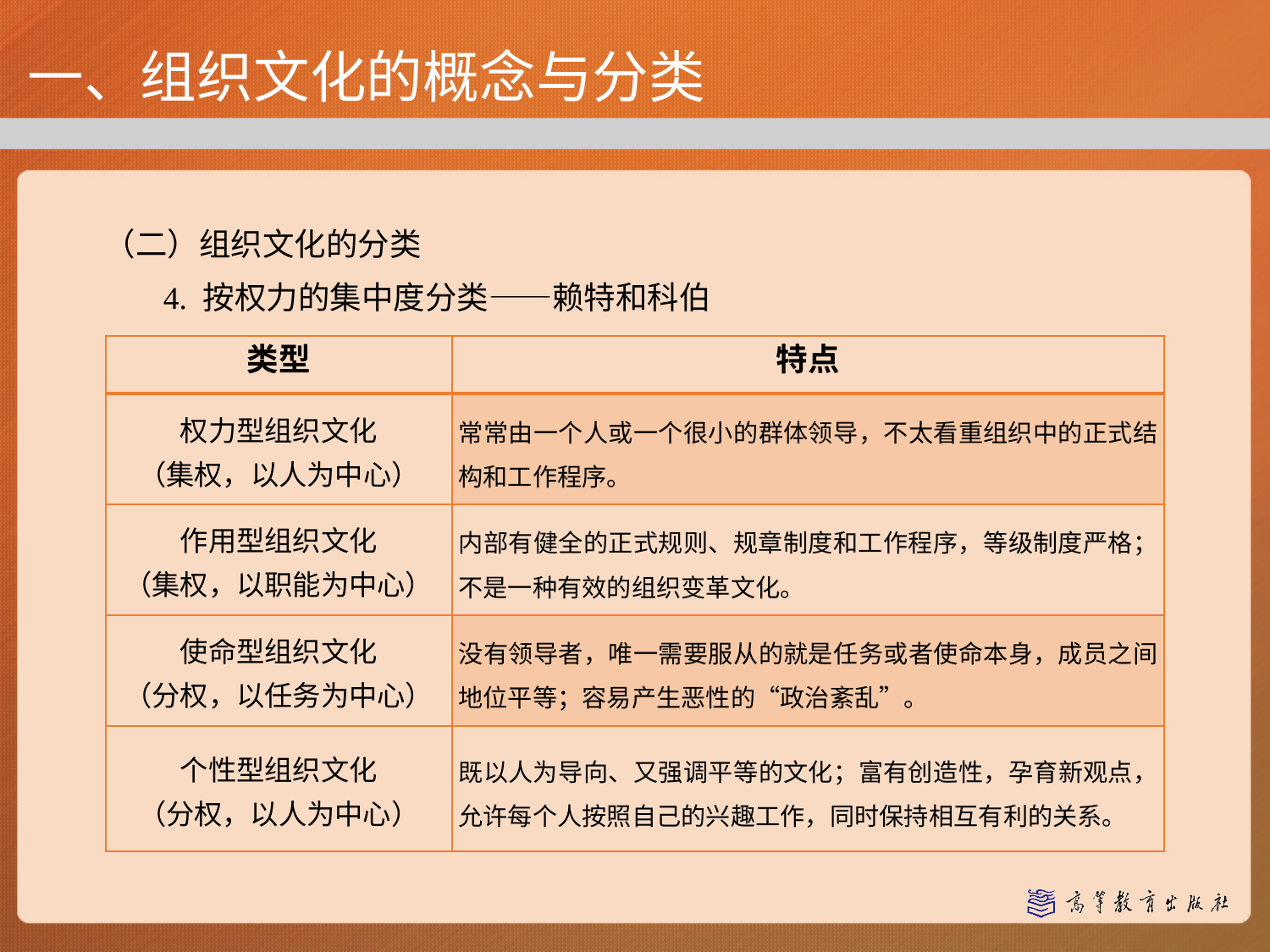

一、组织文化的概念与分类
（二）组织文化的分类
4. 按权力的集中度分类——赖特和科伯
| 类型 | 特点 |
| --- | --- |
| 权力型组织文化 （集权，以人为中心） | 常常由一个人或一个很小的群体领导，不太看重组织中的正式结构和工作程序。 |
| 作用型组织文化 （集权，以职能为中心） | 内部有健全的正式规则、规章制度和工作程序，等级制度严格；不是一种有效的组织变革文化。 |
| 使命型组织文化 （分权，以任务为中心） | 没有领导者，唯一需要服从的就是任务或者使命本身，成员之间地位平等；容易产生恶性的“政治紊乱”。 |
| 个性型组织文化 （分权，以人为中心） | 既以人为导向、又强调平等的文化；富有创造性，孕育新观点，允许每个人按照自己的兴趣工作，同时保持相互有利的关系。 |